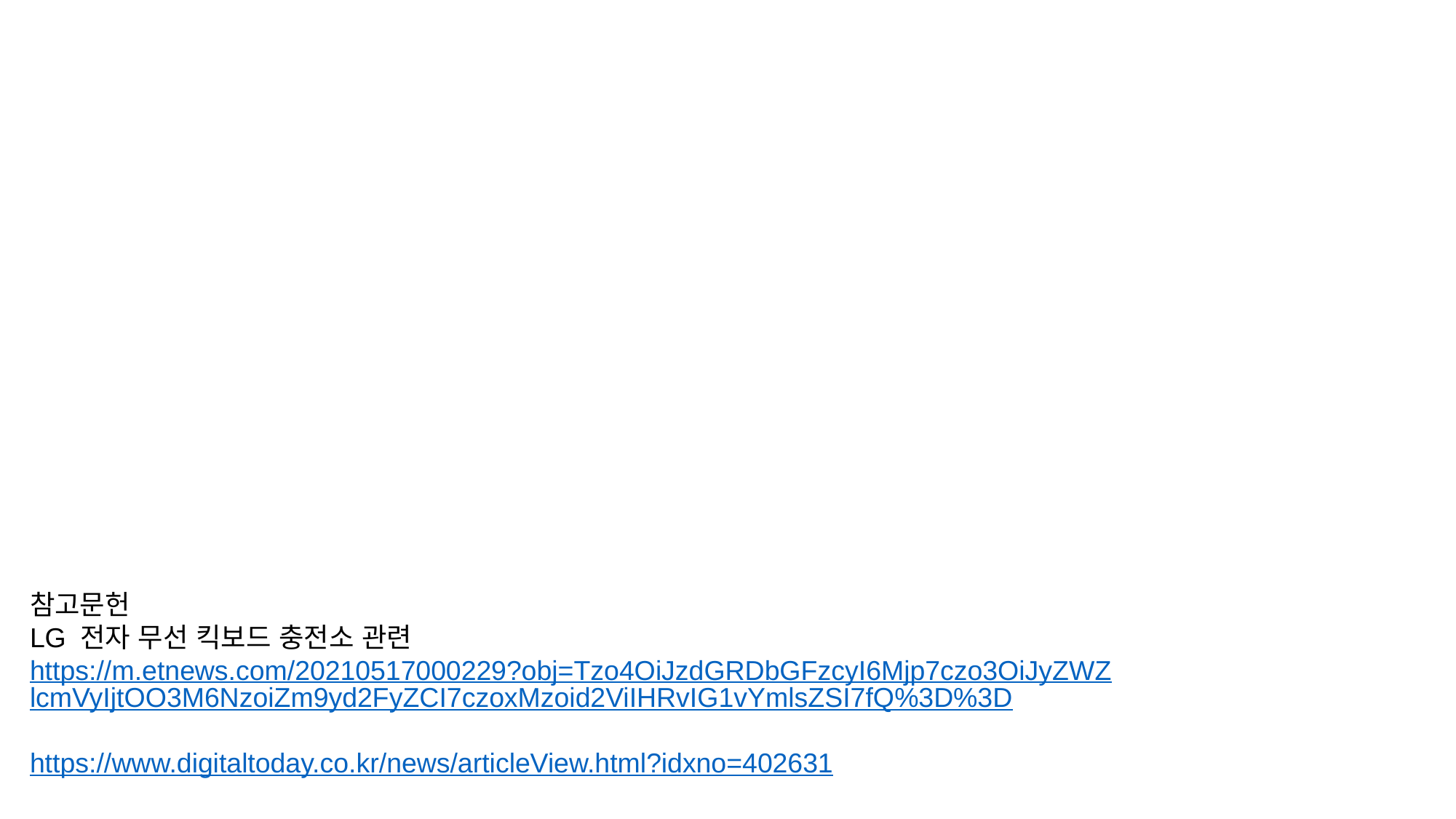

참고문헌
LG 전자 무선 킥보드 충전소 관련
https://m.etnews.com/20210517000229?obj=Tzo4OiJzdGRDbGFzcyI6Mjp7czo3OiJyZWZlcmVyIjtOO3M6NzoiZm9yd2FyZCI7czoxMzoid2ViIHRvIG1vYmlsZSI7fQ%3D%3D

https://www.digitaltoday.co.kr/news/articleView.html?idxno=402631